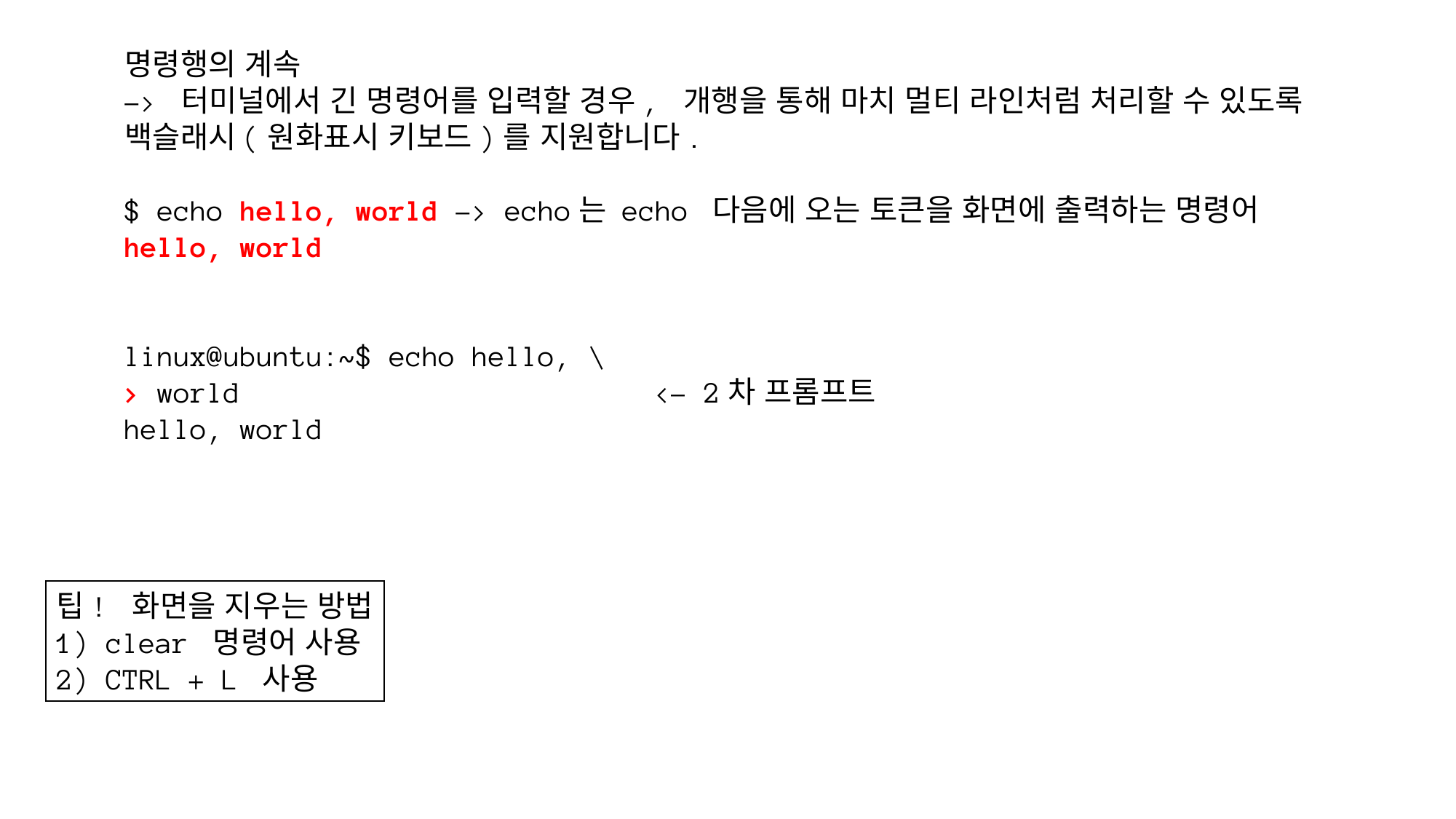

명령행의 계속
-> 터미널에서 긴 명령어를 입력할 경우, 개행을 통해 마치 멀티 라인처럼 처리할 수 있도록
백슬래시(원화표시 키보드)를 지원합니다.

$ echo hello, world -> echo는 echo 다음에 오는 토큰을 화면에 출력하는 명령어
hello, world

linux@ubuntu:~$ echo hello, \
> world                         <- 2차 프롬프트
hello, world

팁! 화면을 지우는 방법
1) clear 명령어 사용
2) CTRL + L 사용